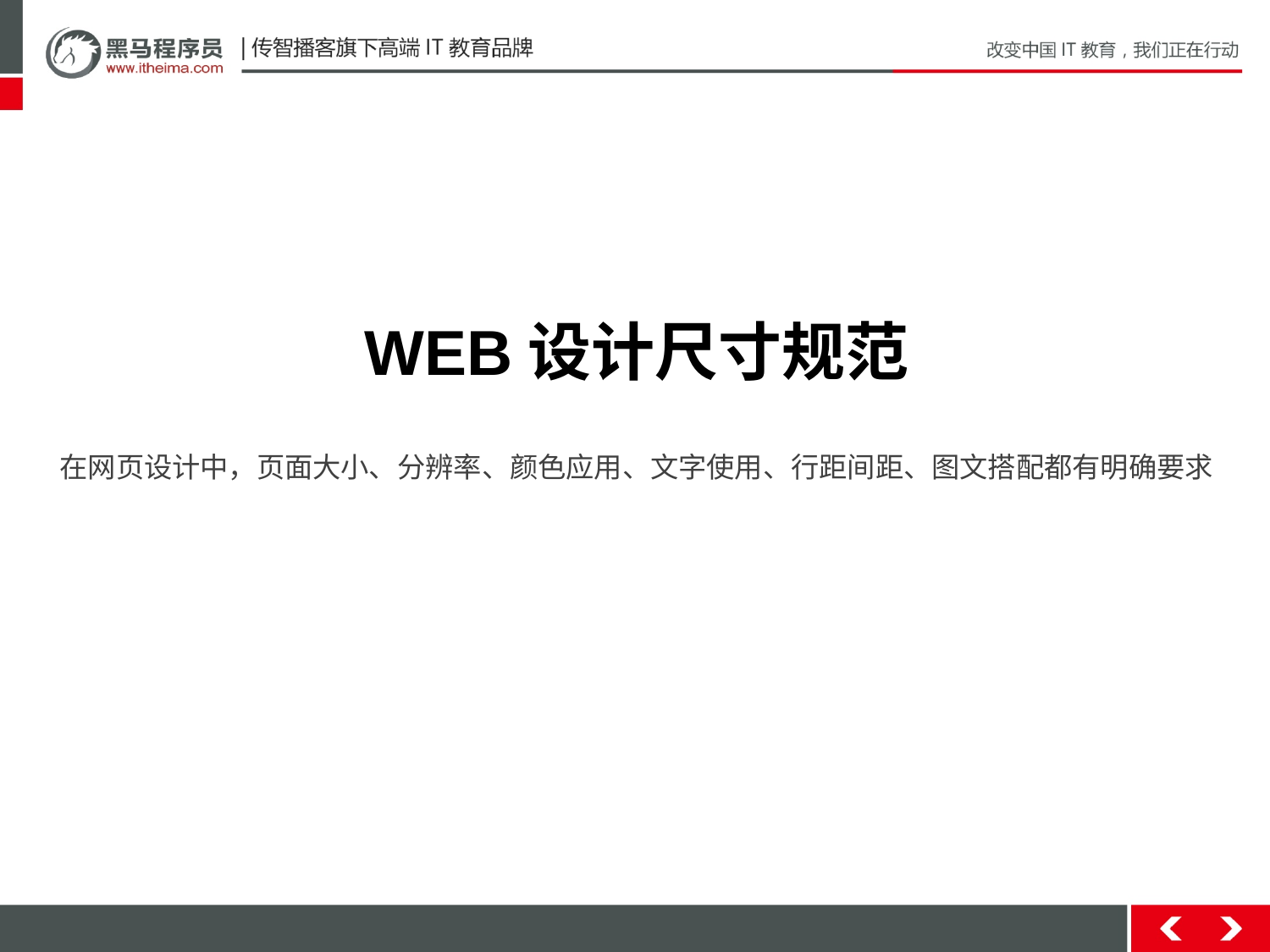

WEB设计尺寸规范
在网页设计中，页面大小、分辨率、颜色应用、文字使用、行距间距、图文搭配都有明确要求